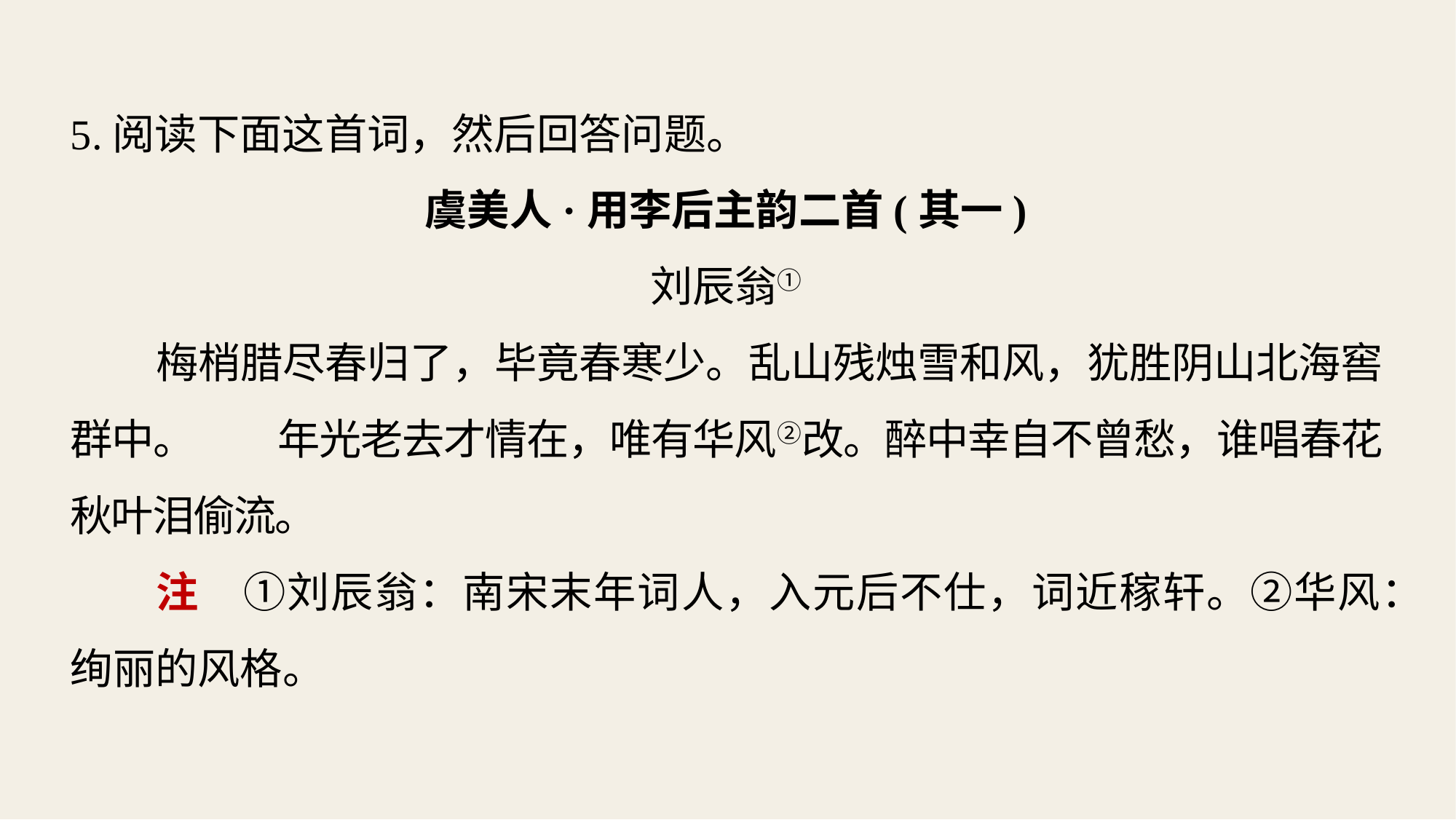

5.阅读下面这首词，然后回答问题。
虞美人·用李后主韵二首(其一)
刘辰翁①
梅梢腊尽春归了，毕竟春寒少。乱山残烛雪和风，犹胜阴山北海窖群中。　　年光老去才情在，唯有华风②改。醉中幸自不曾愁，谁唱春花秋叶泪偷流。
注　①刘辰翁：南宋末年词人，入元后不仕，词近稼轩。②华风：绚丽的风格。